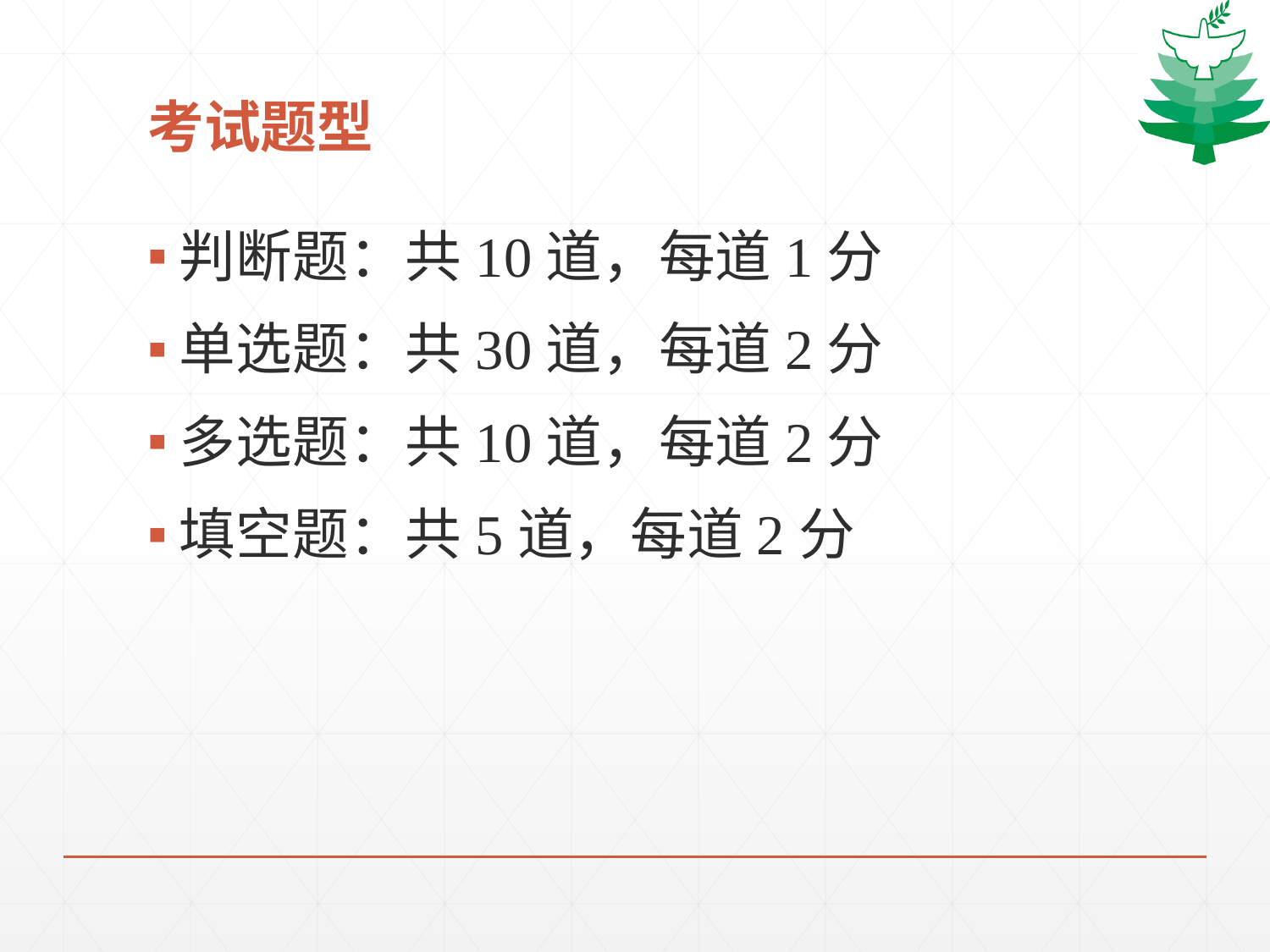

# 考试题型
判断题：共10道，每道1分
单选题：共30道，每道2分
多选题：共10道，每道2分
填空题：共5道，每道2分